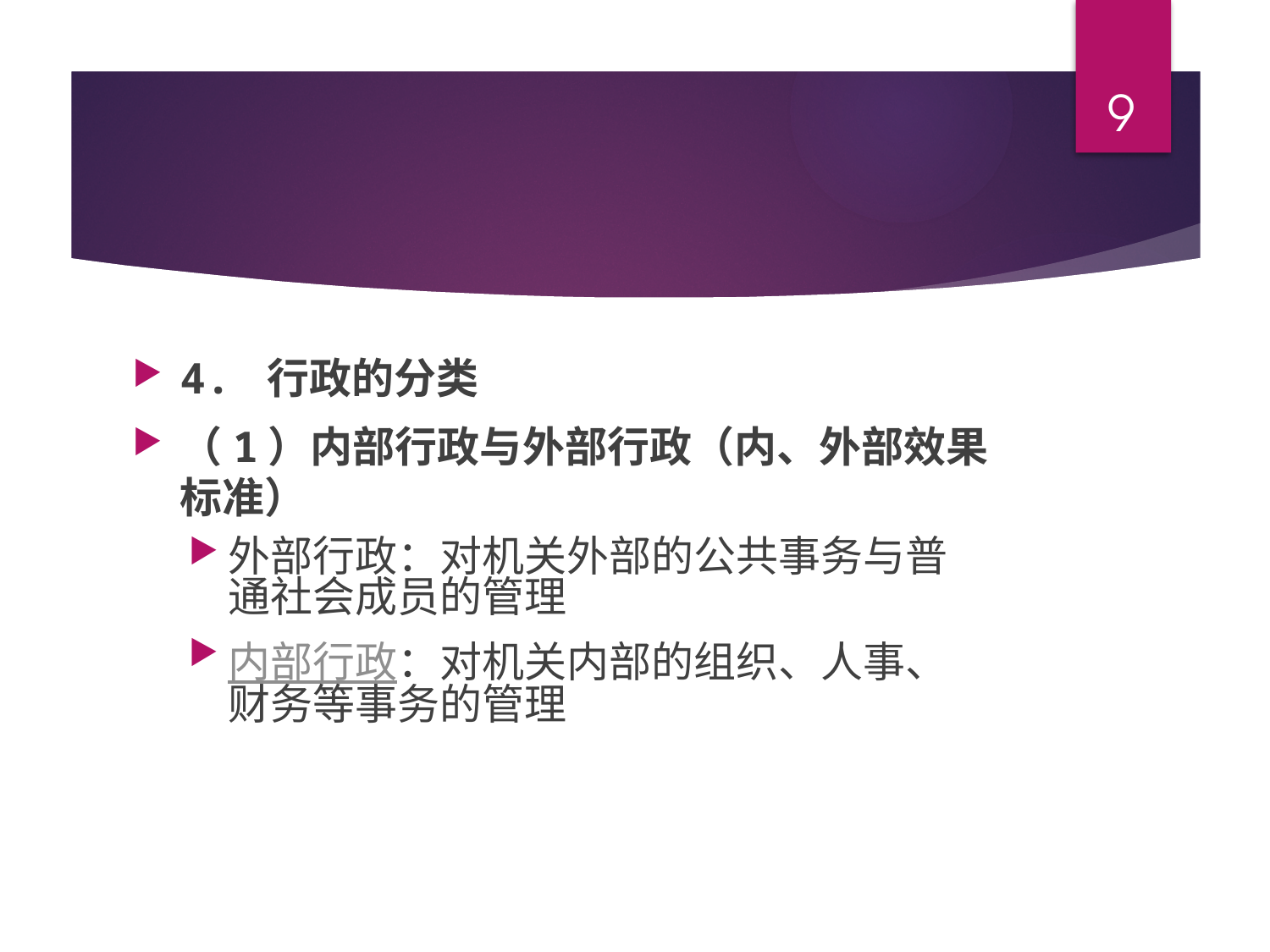

9
#
4. 行政的分类
（1）内部行政与外部行政（内、外部效果标准）
外部行政：对机关外部的公共事务与普通社会成员的管理
内部行政：对机关内部的组织、人事、财务等事务的管理